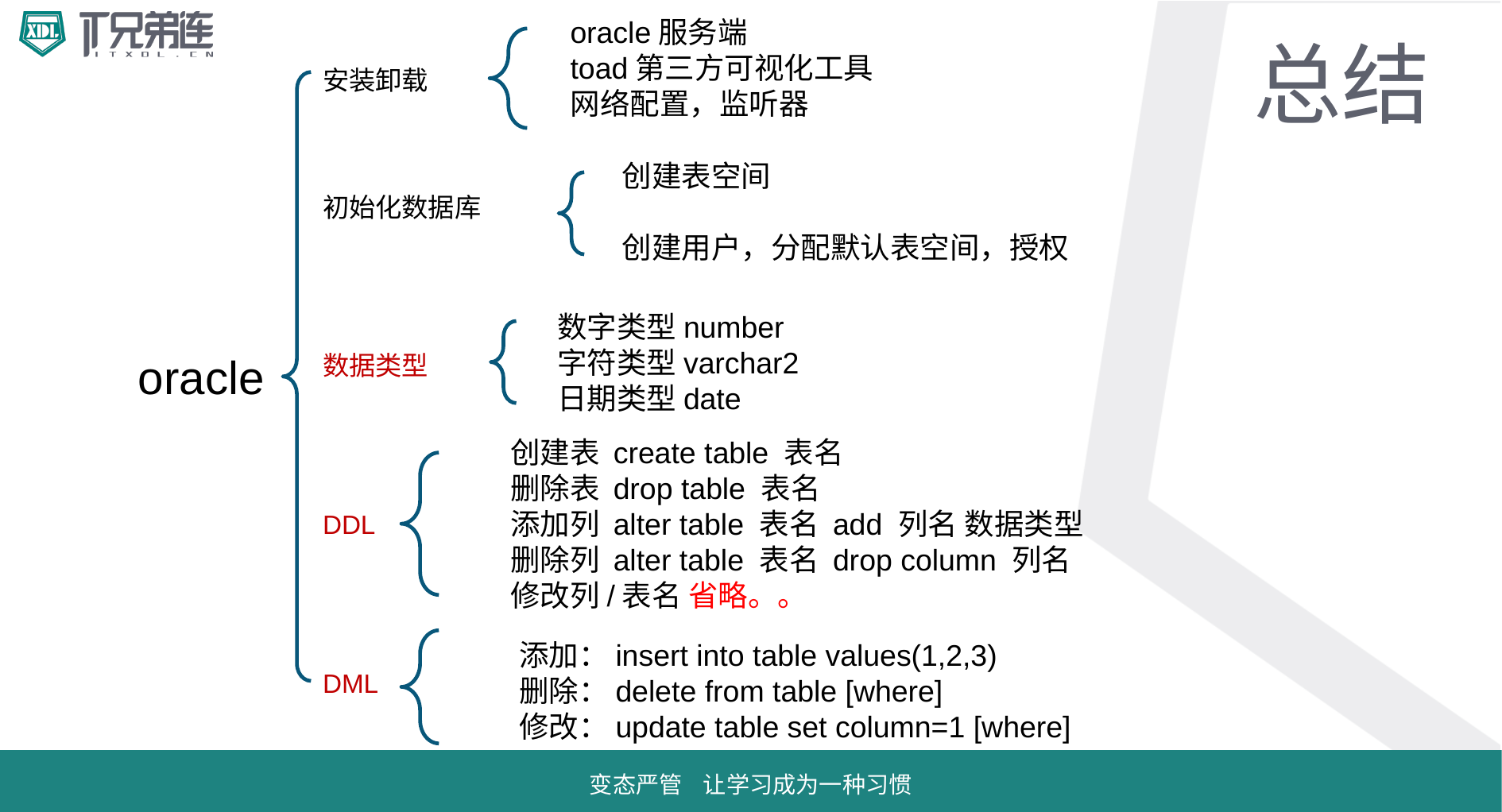

# 总结
oracle服务端
toad第三方可视化工具
网络配置，监听器

安装卸载

初始化数据库

数据类型

DDL

DML

创建表空间

创建用户，分配默认表空间，授权

数字类型number
字符类型varchar2
日期类型date

oracle
创建表 create table 表名
删除表 drop table 表名
添加列 alter table 表名 add 列名 数据类型
删除列 alter table 表名 drop column 列名
修改列/表名 省略。。

添加：insert into table values(1,2,3)
删除：delete from table [where]
修改：update table set column=1 [where]